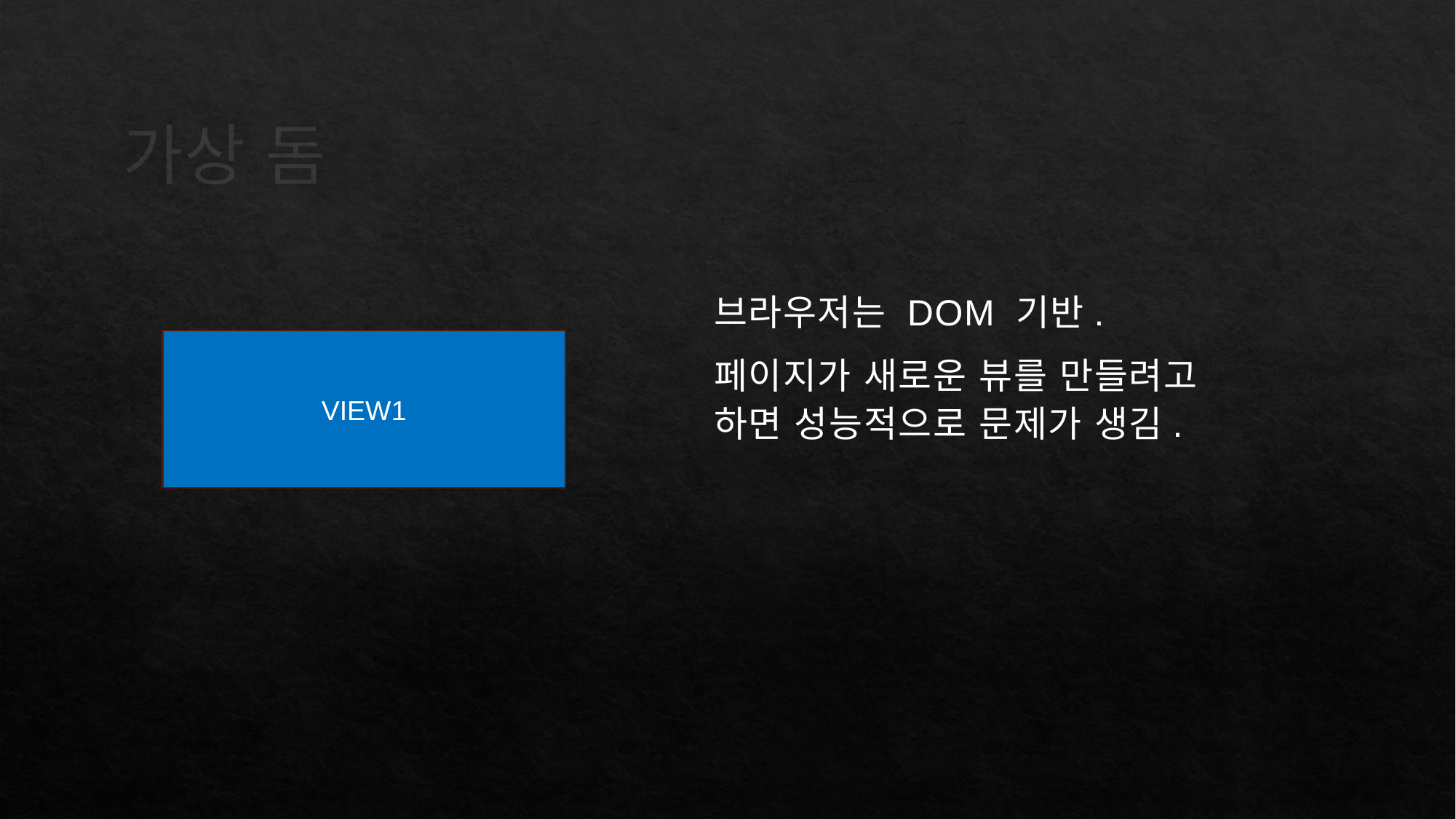

# 가상 돔

브라우저는 DOM 기반.
페이지가 새로운 뷰를 만들려고 하면 성능적으로 문제가 생김.

VIEW1